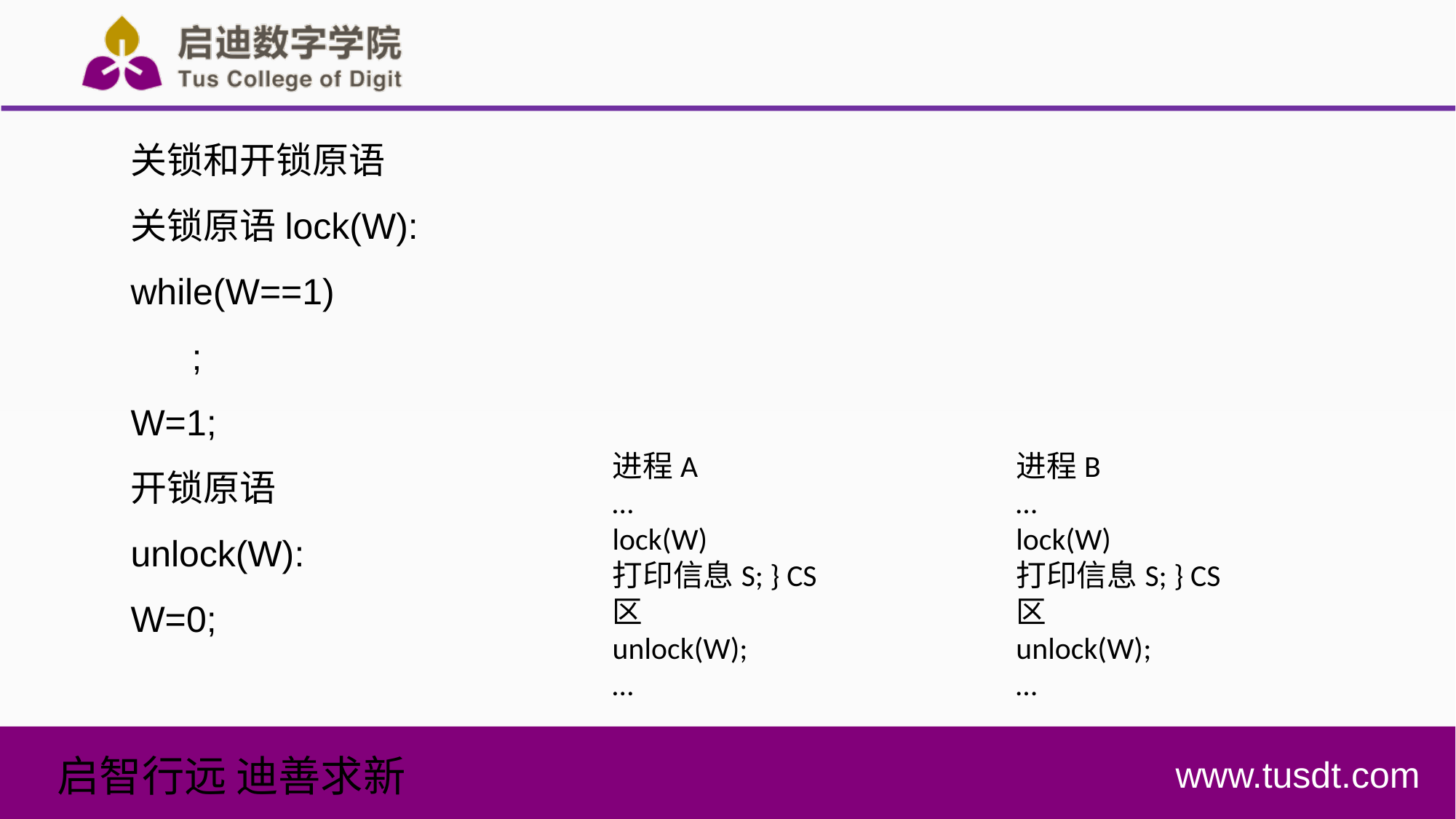

关锁和开锁原语
关锁原语lock(W):
while(W==1)
      ;
W=1;
开锁原语unlock(W):
W=0;
进程A
…
lock(W)
打印信息S; } CS区
unlock(W);
…
进程B
…
lock(W)
打印信息S; } CS区
unlock(W);
…